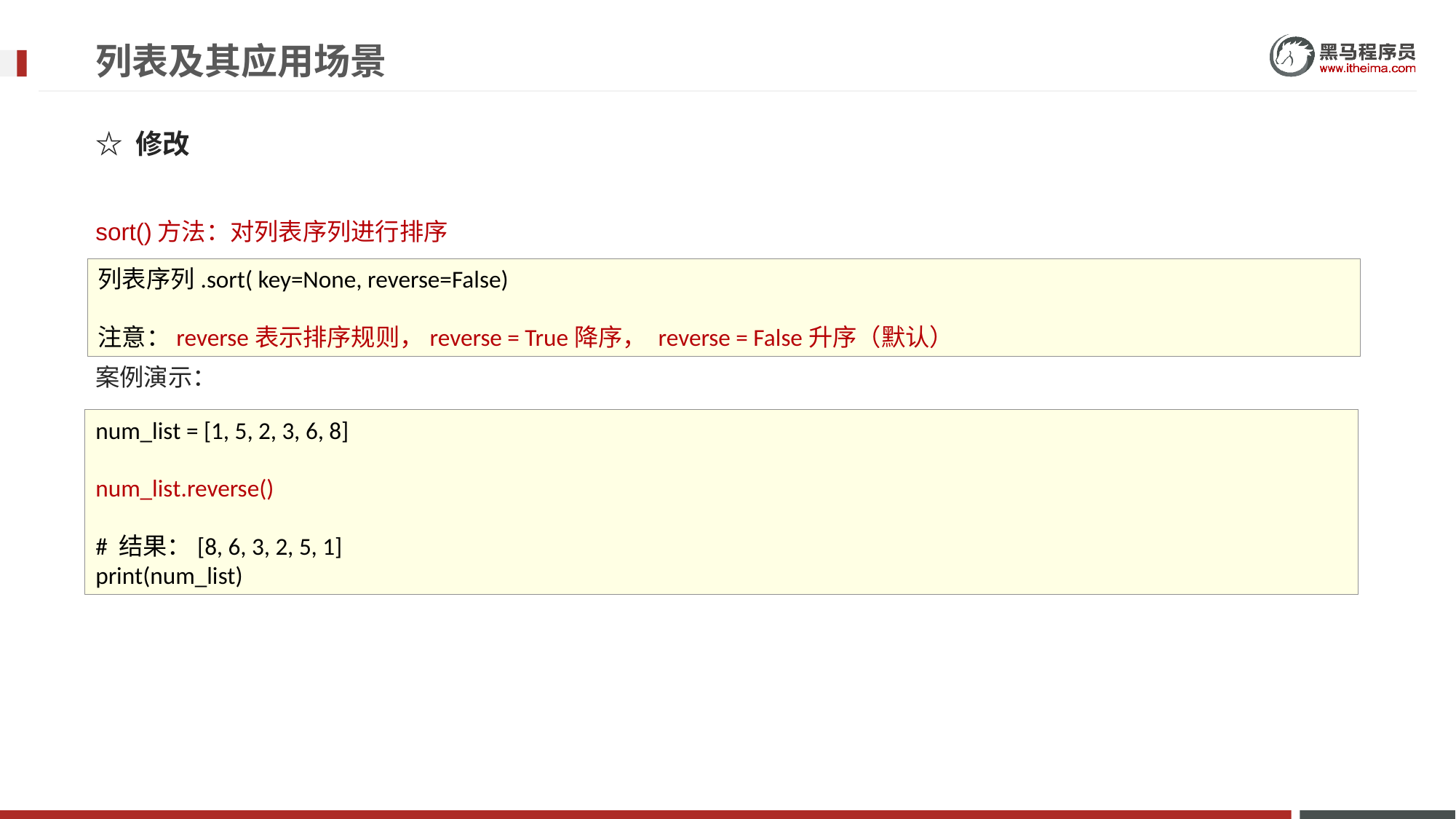

# 列表及其应用场景
☆ 修改
sort()方法：对列表序列进行排序

案例演示：
列表序列.sort( key=None, reverse=False)

注意：reverse表示排序规则，reverse = True降序， reverse = False升序（默认）
num_list = [1, 5, 2, 3, 6, 8]

num_list.reverse()

# 结果：[8, 6, 3, 2, 5, 1]
print(num_list)